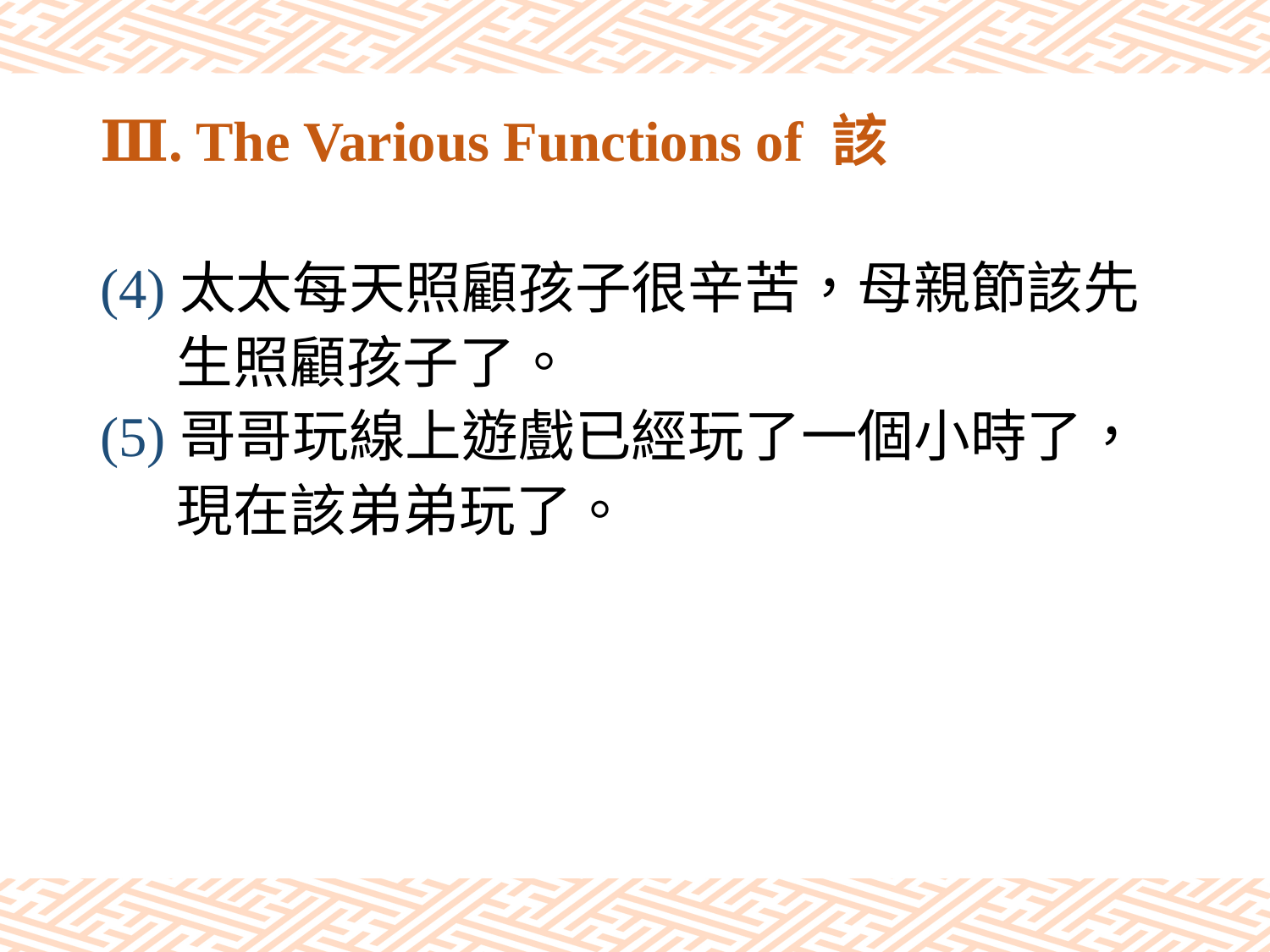

# Ⅲ. The Various Functions of 該
(4)太太每天照顧孩子很辛苦，母親節該先
     生照顧孩子了。
(5)哥哥玩線上遊戲已經玩了一個小時了，
     現在該弟弟玩了。